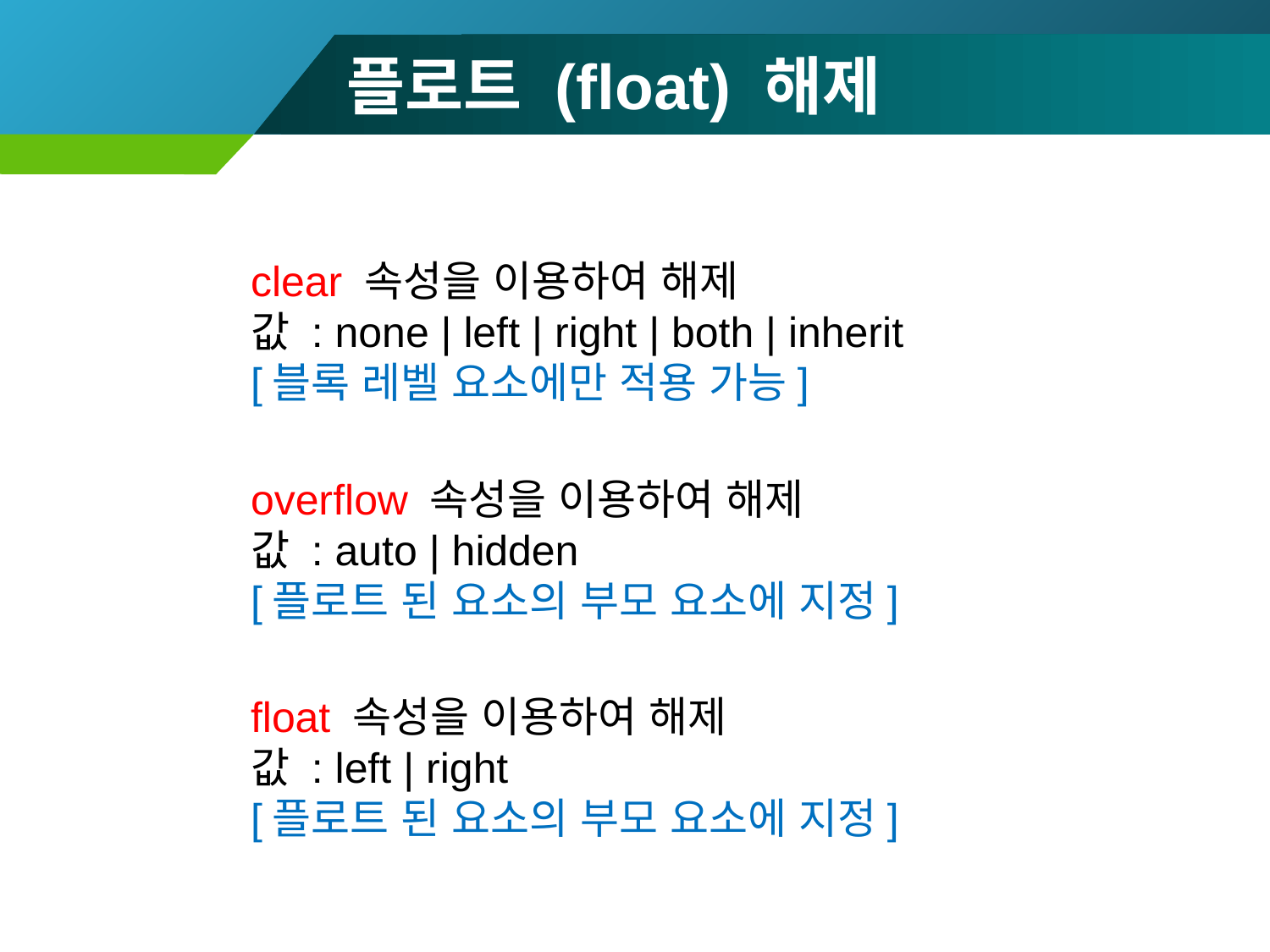

# 플로트 (float) 해제
clear 속성을 이용하여 해제
값 : none | left | right | both | inherit
[블록 레벨 요소에만 적용 가능]
overflow 속성을 이용하여 해제
값 : auto | hidden
[플로트 된 요소의 부모 요소에 지정]
float 속성을 이용하여 해제
값 : left | right
[플로트 된 요소의 부모 요소에 지정]